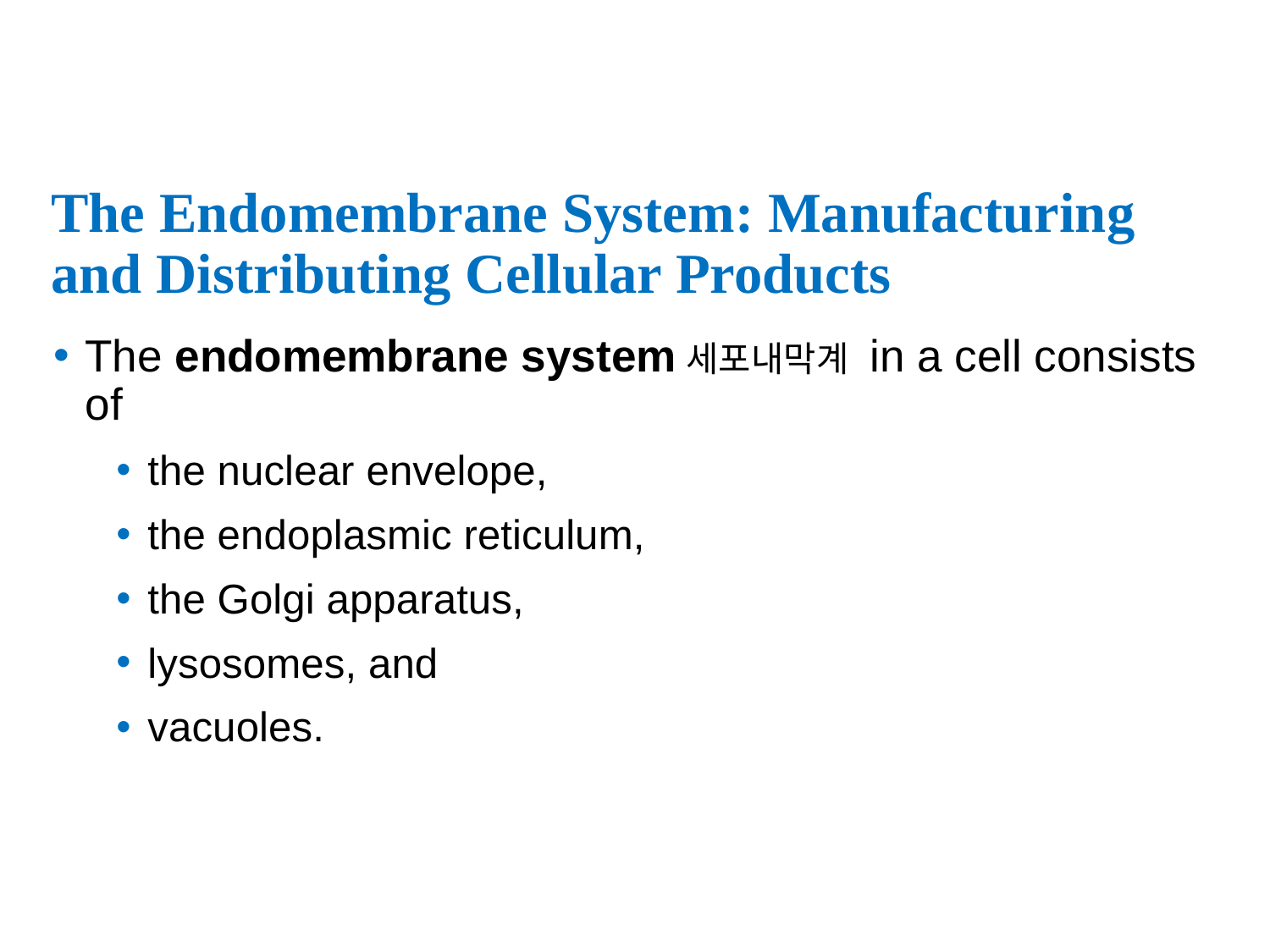

# The Endomembrane System: Manufacturing and Distributing Cellular Products
The endomembrane system세포내막계 in a cell consists of
the nuclear envelope,
the endoplasmic reticulum,
the Golgi apparatus,
lysosomes, and
vacuoles.